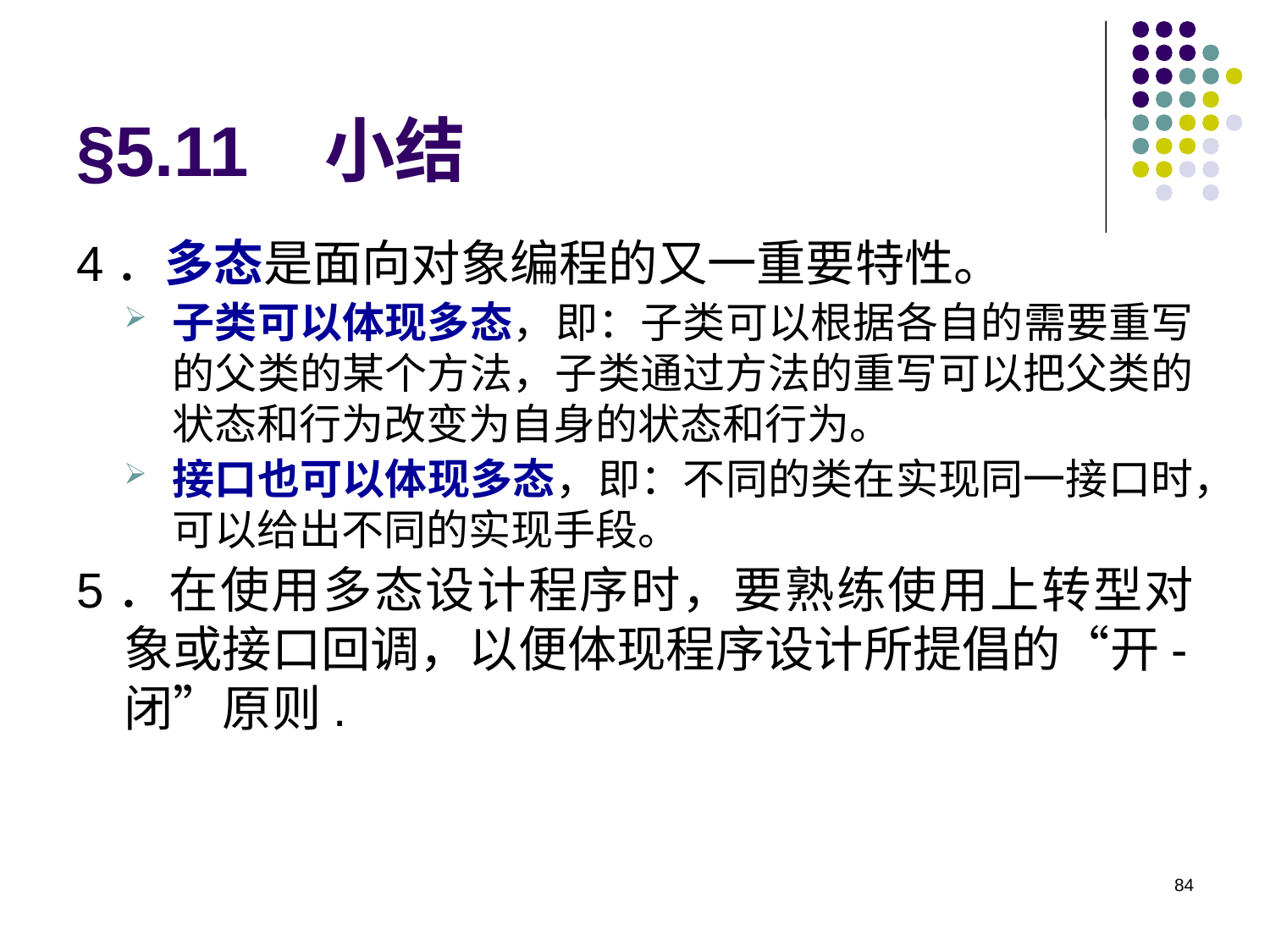

# §5.11   小结
4．多态是面向对象编程的又一重要特性。
子类可以体现多态，即：子类可以根据各自的需要重写的父类的某个方法，子类通过方法的重写可以把父类的状态和行为改变为自身的状态和行为。
接口也可以体现多态，即：不同的类在实现同一接口时，可以给出不同的实现手段。
5．在使用多态设计程序时，要熟练使用上转型对象或接口回调，以便体现程序设计所提倡的“开-闭”原则.

84